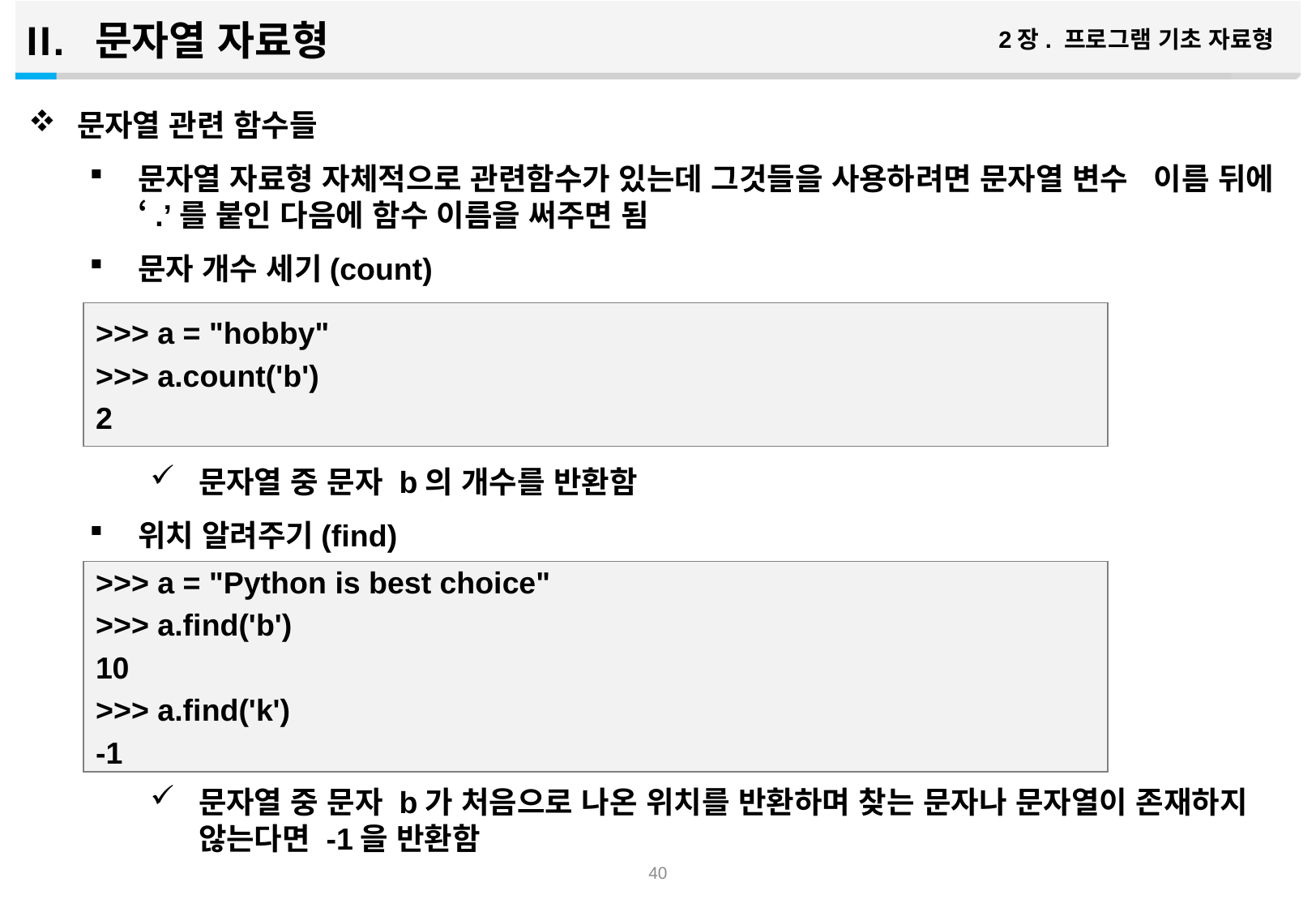

문자열 자료형
2장. 프로그램 기초 자료형
문자열 관련 함수들
문자열 자료형 자체적으로 관련함수가 있는데 그것들을 사용하려면 문자열 변수   이름 뒤에 ‘.’를 붙인 다음에 함수 이름을 써주면 됨
문자 개수 세기(count)

문자열 중 문자 b의 개수를 반환함
위치 알려주기(find)

문자열 중 문자 b가 처음으로 나온 위치를 반환하며 찾는 문자나 문자열이 존재하지 않는다면 -1을 반환함

>>> a = "hobby"
>>> a.count('b')
2
>>> a = "Python is best choice"
>>> a.find('b')
10
>>> a.find('k')
-1
40